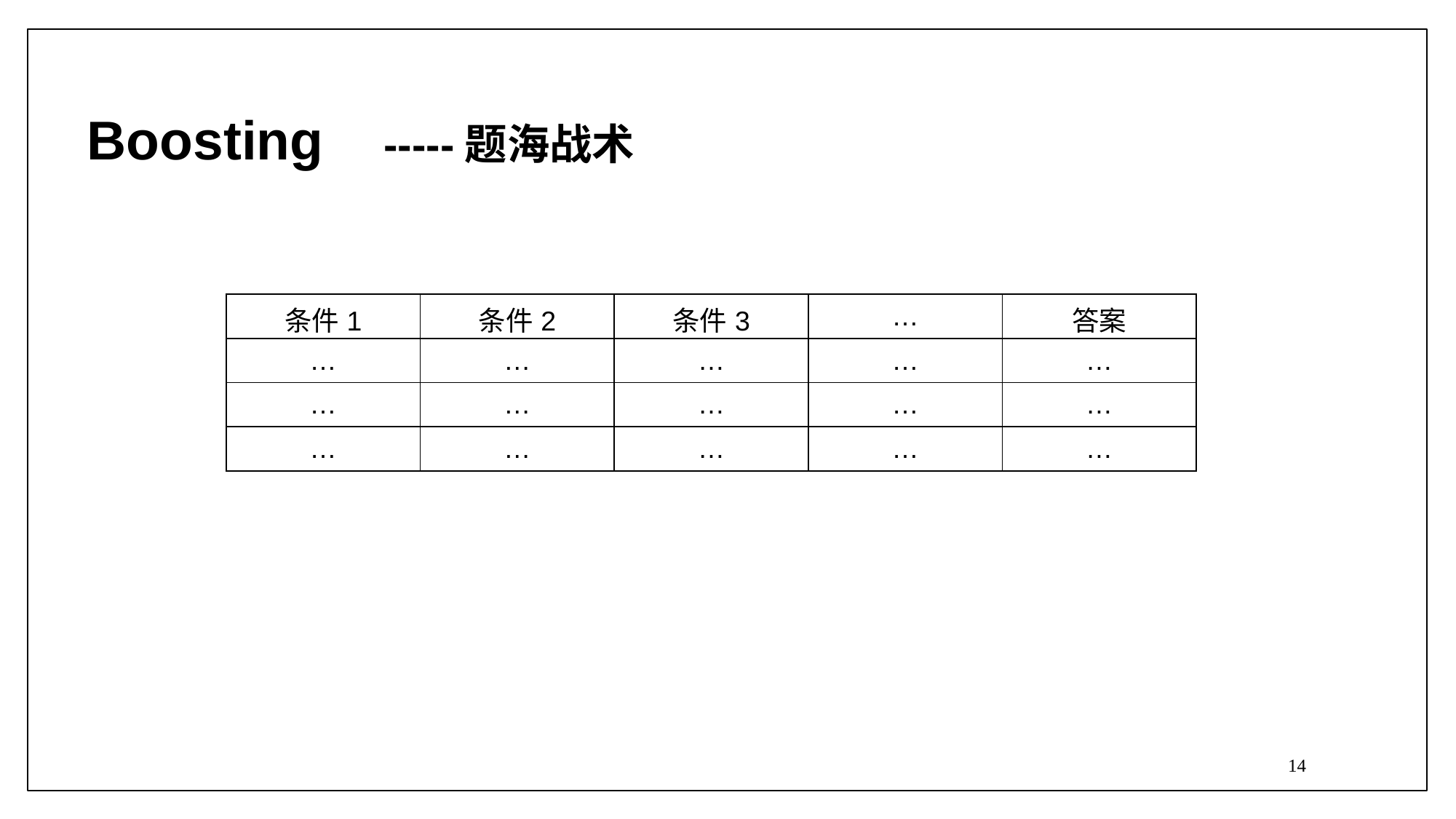

Boosting    -----题海战术

| 条件1 | 条件2 | 条件3 | … | 答案 |
| --- | --- | --- | --- | --- |
| … | … | … | … | … |
| … | … | … | … | … |
| … | … | … | … | … |
14